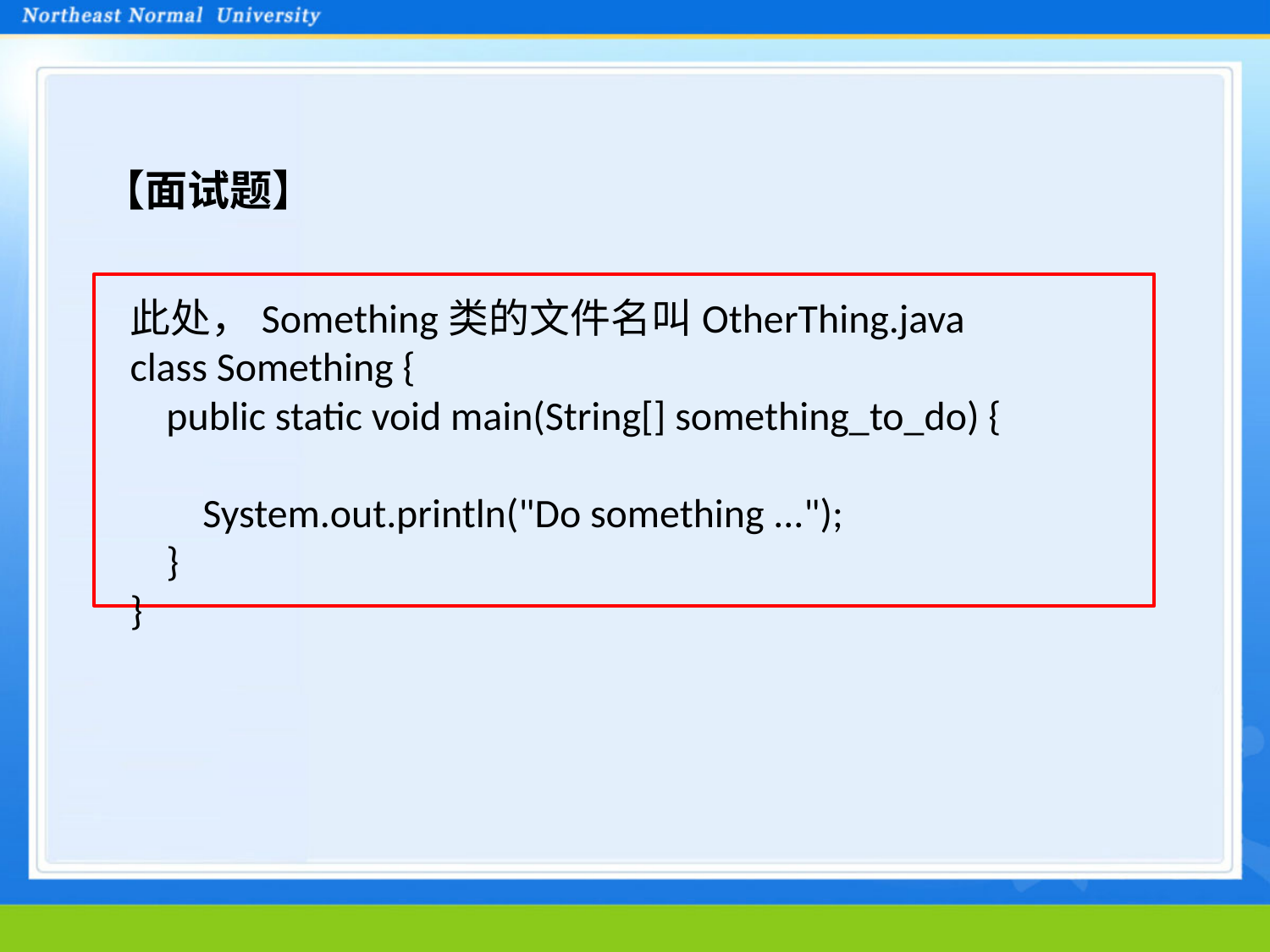

【面试题】

此处，Something类的文件名叫OtherThing.java
class Something {
    public static void main(String[] something_to_do) {
        System.out.println("Do something ...");
    }
}